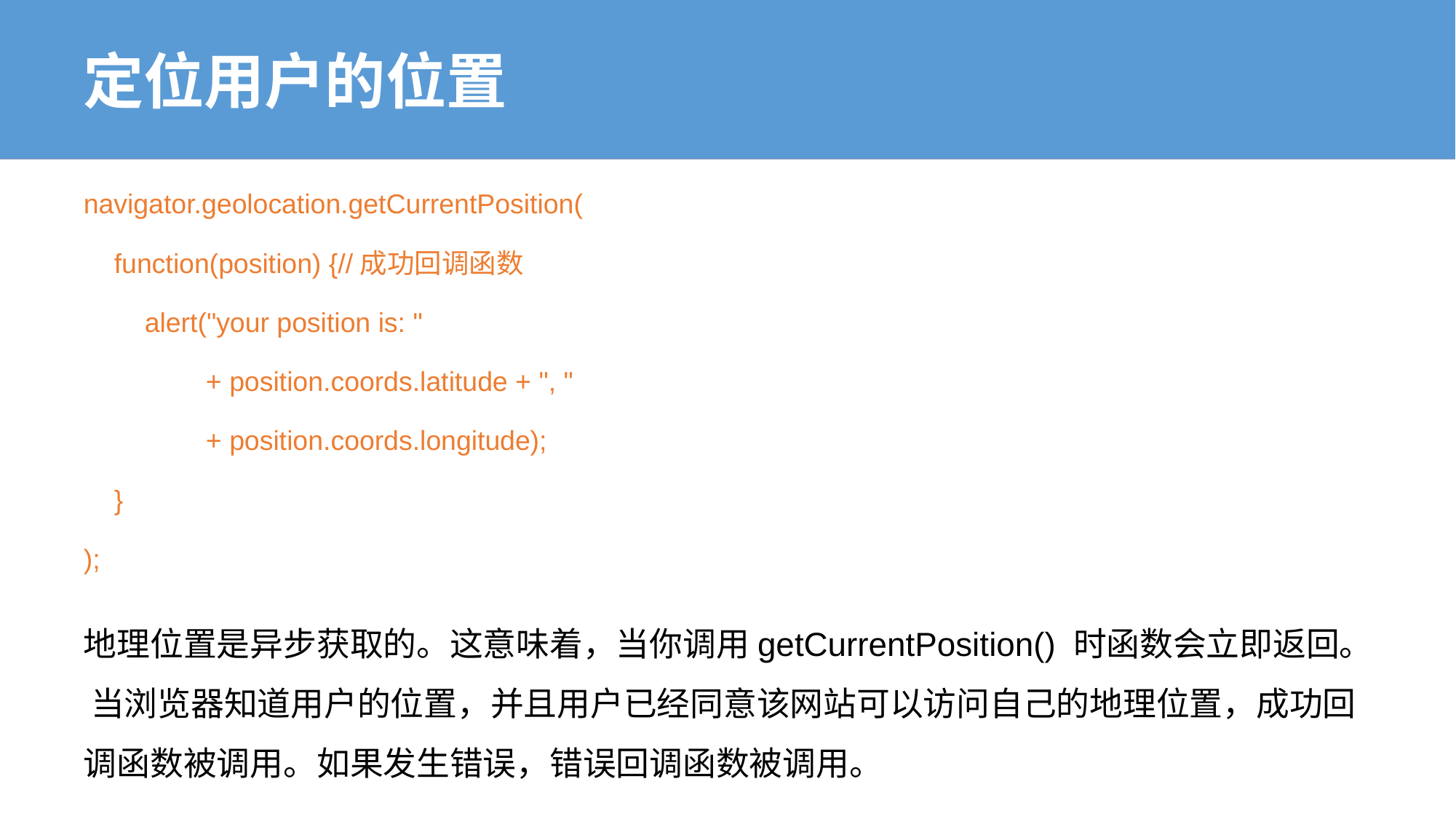

# 定位用户的位置
navigator.geolocation.getCurrentPosition(
    function(position) {//成功回调函数
        alert("your position is: "
                + position.coords.latitude + ", "
                + position.coords.longitude);
    }
);
地理位置是异步获取的。这意味着，当你调用getCurrentPosition() 时函数会立即返回。 当浏览器知道用户的位置，并且用户已经同意该网站可以访问自己的地理位置，成功回调函数被调用。如果发生错误，错误回调函数被调用。